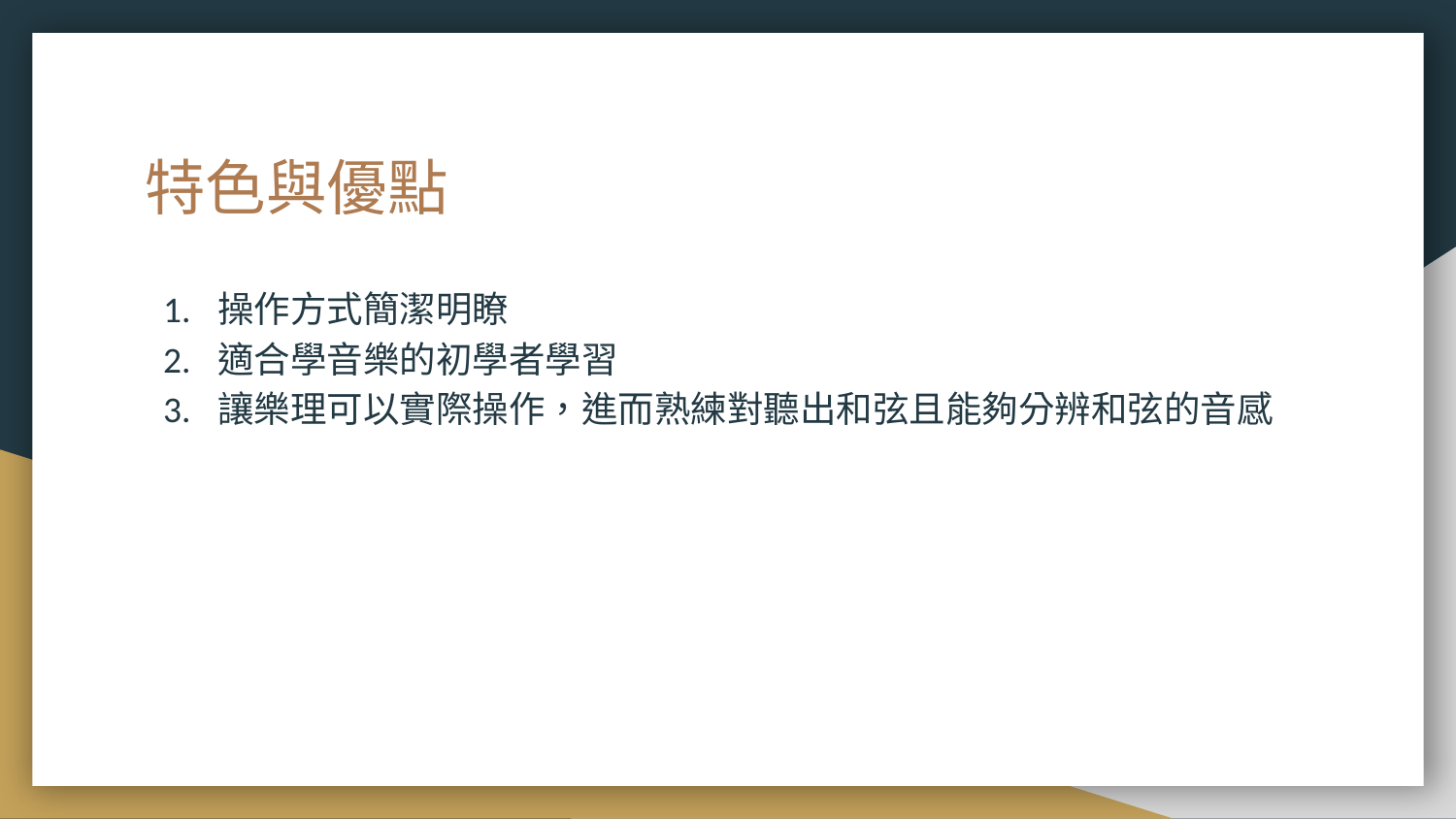

# 特色與優點
操作方式簡潔明瞭
適合學音樂的初學者學習
讓樂理可以實際操作，進而熟練對聽出和弦且能夠分辨和弦的音感